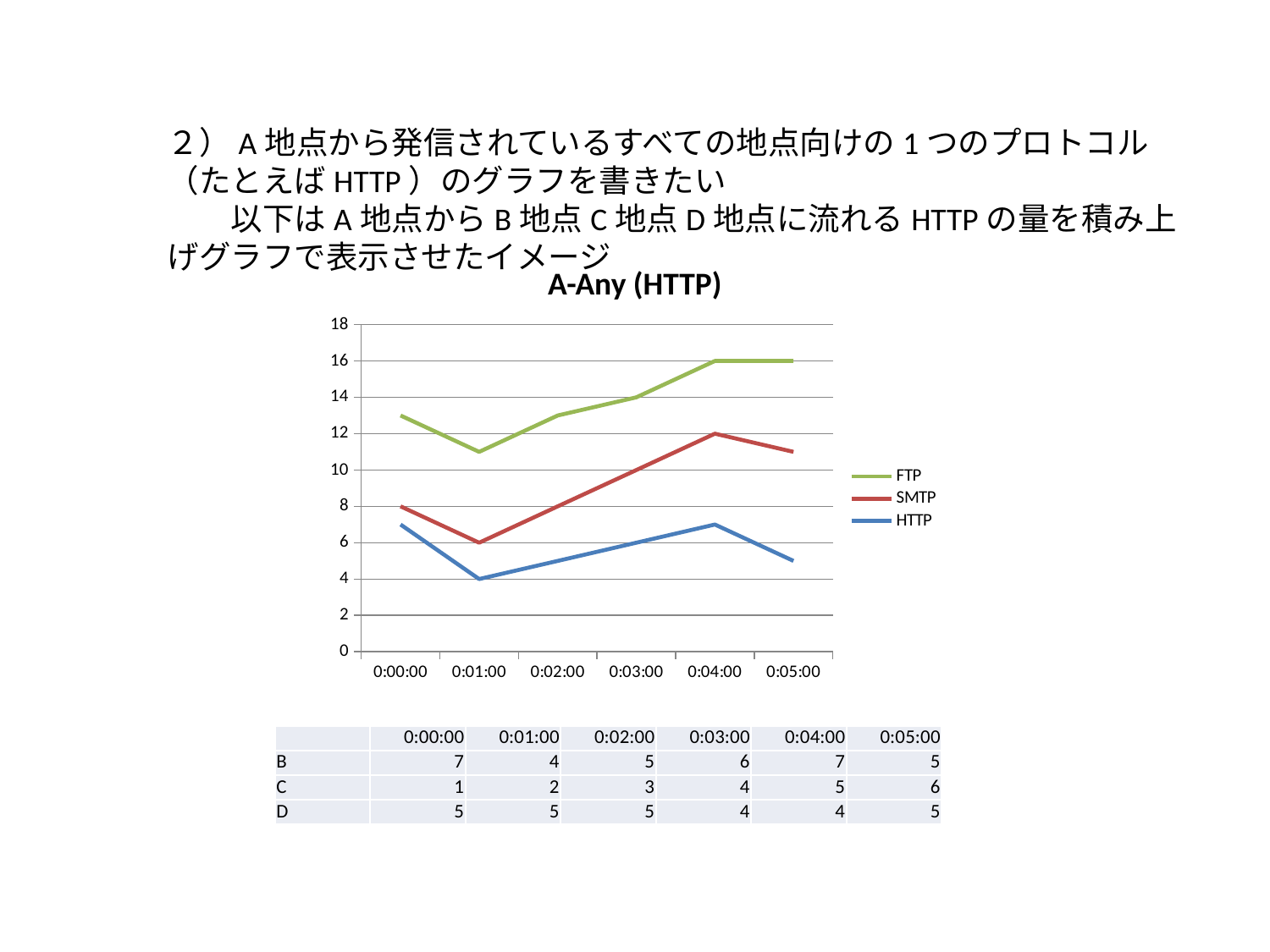

２）A地点から発信されているすべての地点向けの1つのプロトコル（たとえばHTTP）のグラフを書きたい
　　以下はA地点からB地点C地点D地点に流れるHTTPの量を積み上げグラフで表示させたイメージ
A-Any (HTTP)

### Chart

| Category | HTTP | SMTP | FTP |
|---|---|---|---|
| 0 | 7.0 | 1.0 | 5.0 |
| 6.9444444444444447E-4 | 4.0 | 2.0 | 5.0 |
| 1.38888888888889E-3 | 5.0 | 3.0 | 5.0 |
| 2.0833333333333298E-3 | 6.0 | 4.0 | 4.0 |
| 2.7777777777777801E-3 | 7.0 | 5.0 | 4.0 |
| 3.4722222222222199E-3 | 5.0 | 6.0 | 5.0 |
|  | 0:00:00 | 0:01:00 | 0:02:00 | 0:03:00 | 0:04:00 | 0:05:00 |
| --- | --- | --- | --- | --- | --- | --- |
| B | 7 | 4 | 5 | 6 | 7 | 5 |
| C | 1 | 2 | 3 | 4 | 5 | 6 |
| D | 5 | 5 | 5 | 4 | 4 | 5 |